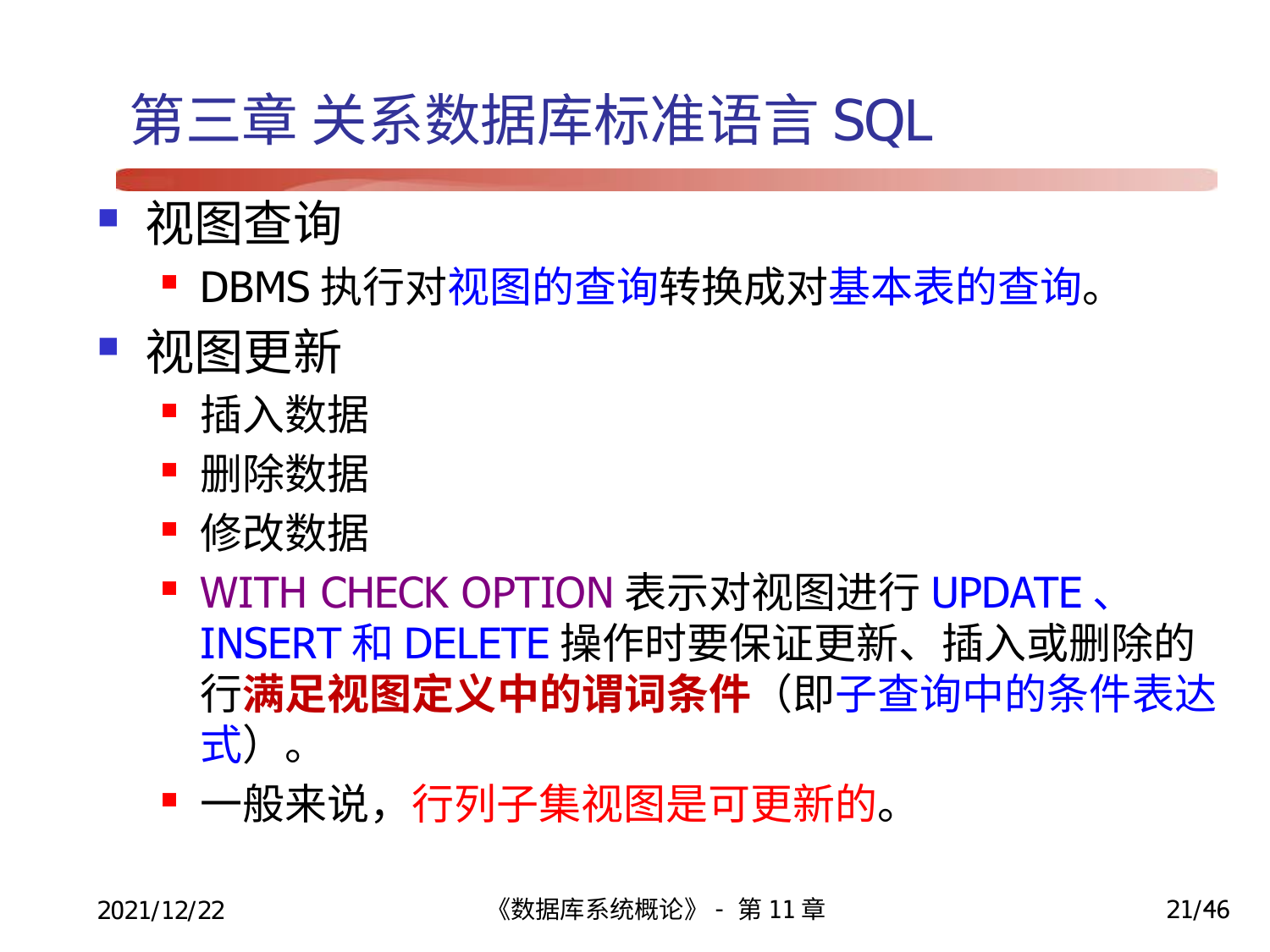

# 第三章 关系数据库标准语言SQL
视图查询
DBMS执行对视图的查询转换成对基本表的查询。
视图更新
插入数据
删除数据
修改数据
WITH CHECK OPTION表示对视图进行UPDATE、 INSERT和DELETE操作时要保证更新、插入或删除的行满足视图定义中的谓词条件（即子查询中的条件表达式）。
一般来说，行列子集视图是可更新的。

《数据库系统概论》- 第11章
21/46
2021/12/22